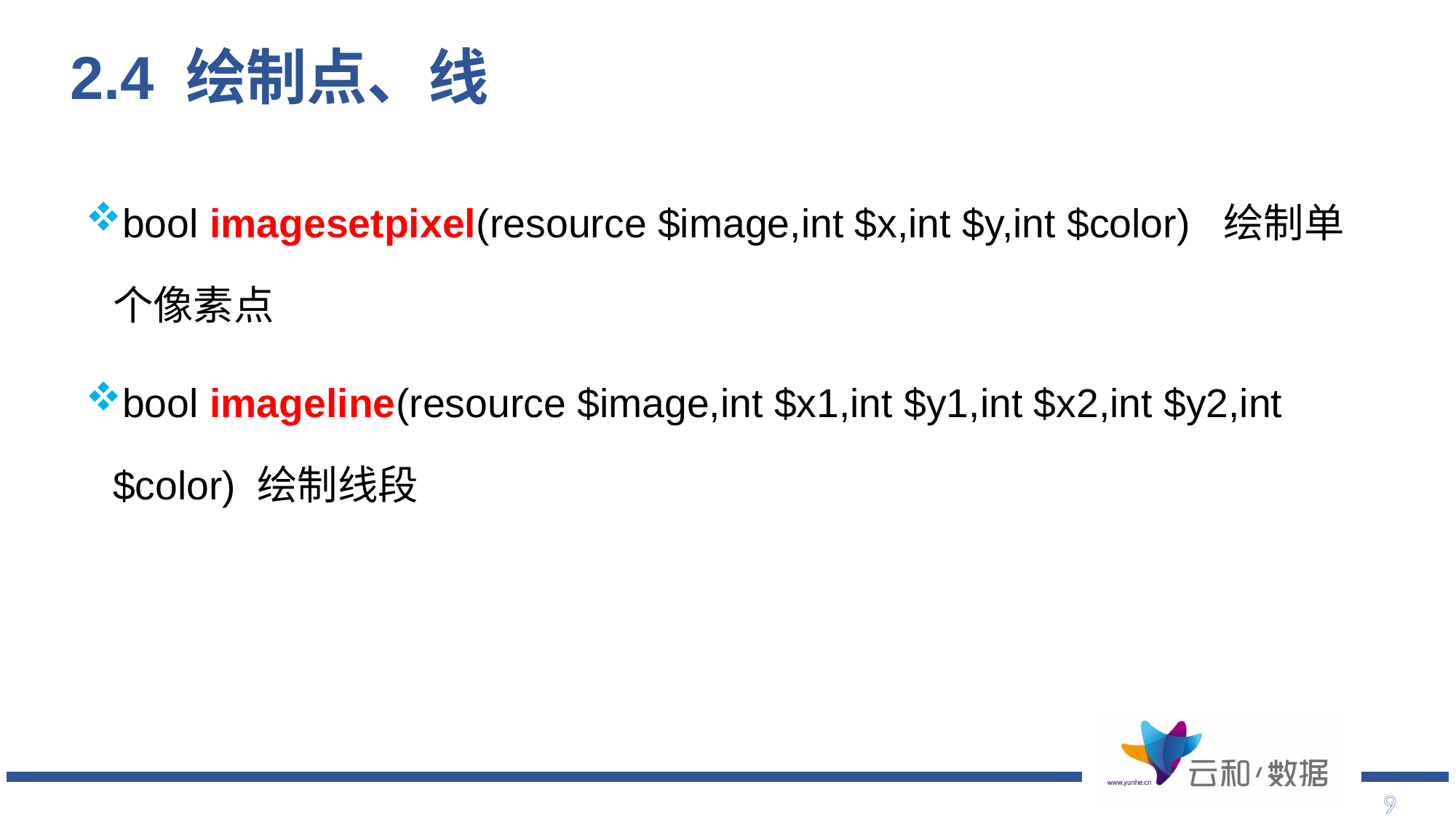

# 2.4 绘制点、线
bool imagesetpixel(resource $image,int $x,int $y,int $color)  绘制单个像素点
bool imageline(resource $image,int $x1,int $y1,int $x2,int $y2,int $color) 绘制线段